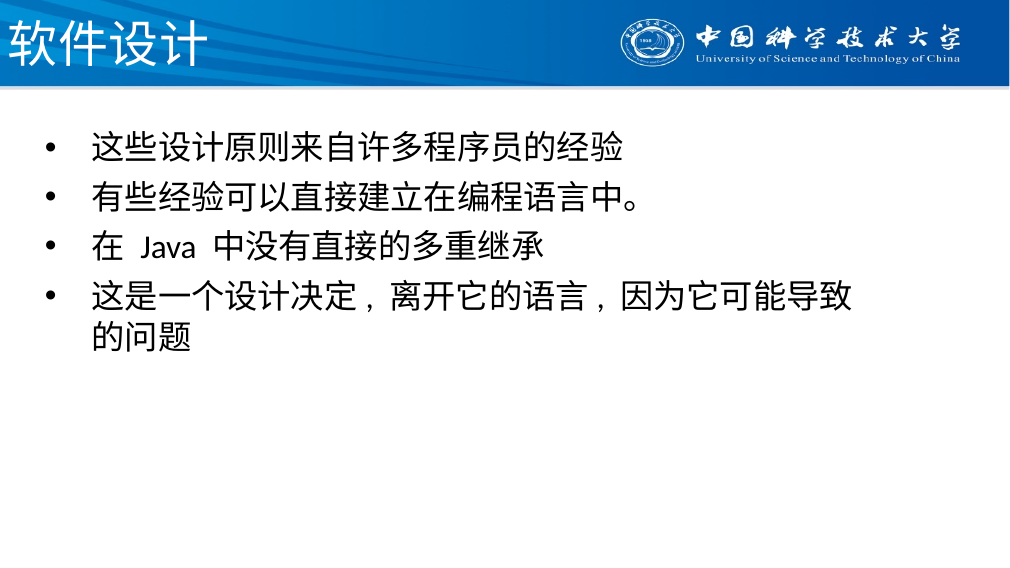

# 软件设计
这些设计原则来自许多程序员的经验
有些经验可以直接建立在编程语言中。
在 Java 中没有直接的多重继承
这是一个设计决定, 离开它的语言, 因为它可能导致的问题